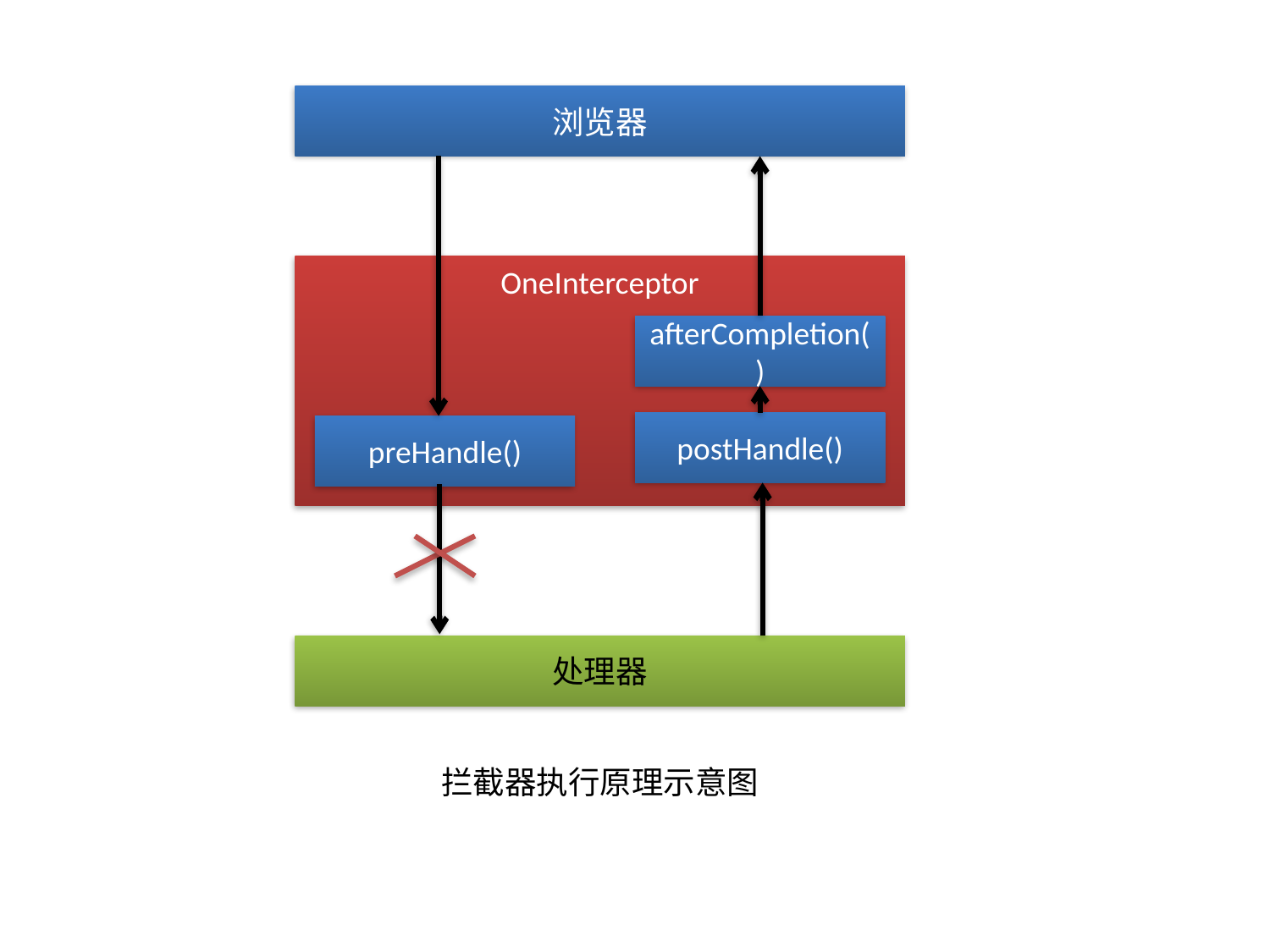

浏览器

OneInterceptor
afterCompletion()
postHandle()
preHandle()
处理器
拦截器执行原理示意图